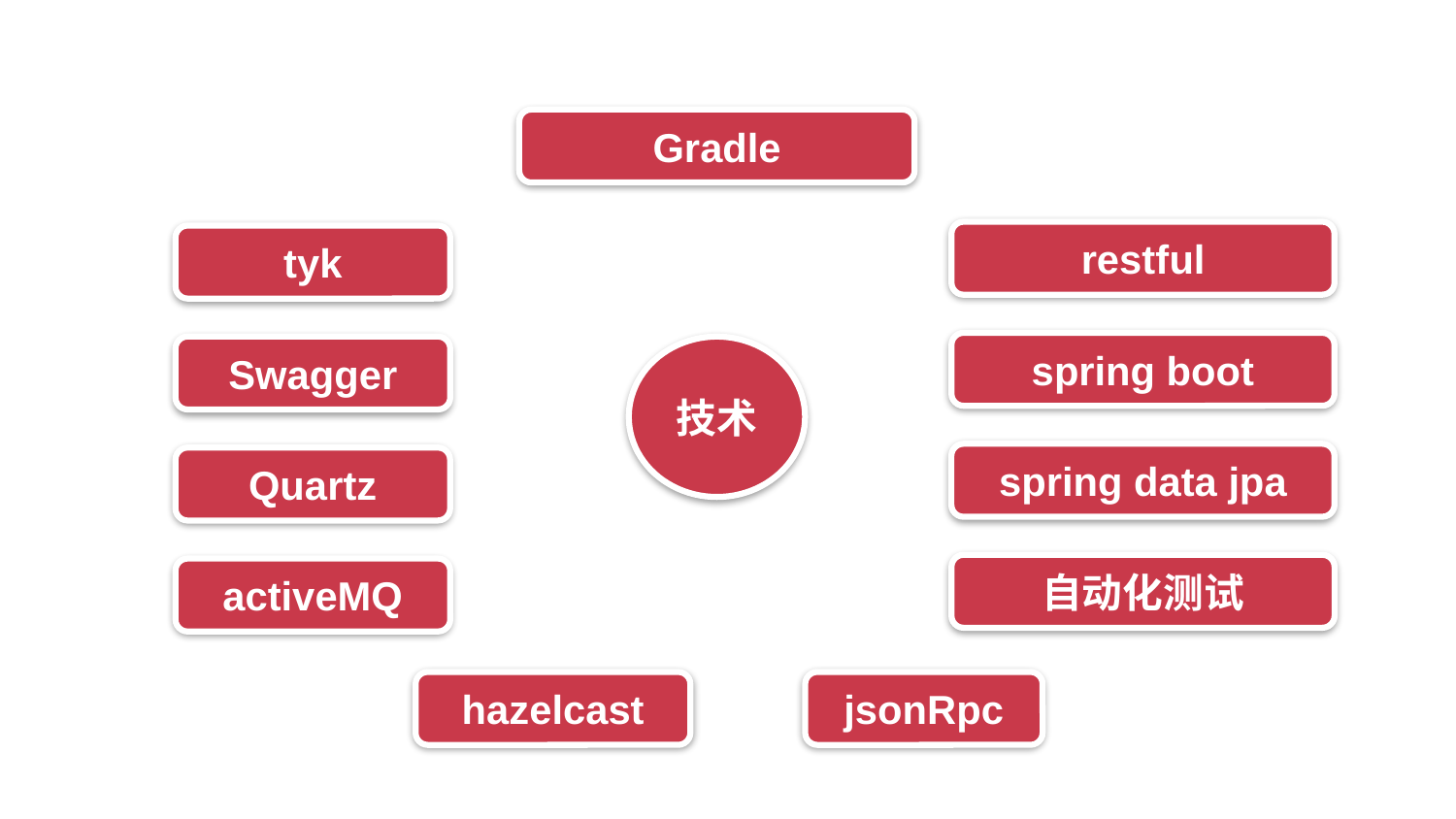

Gradle
restful
tyk
spring boot
Swagger
技术
spring data jpa
Quartz
自动化测试
activeMQ
hazelcast
jsonRpc